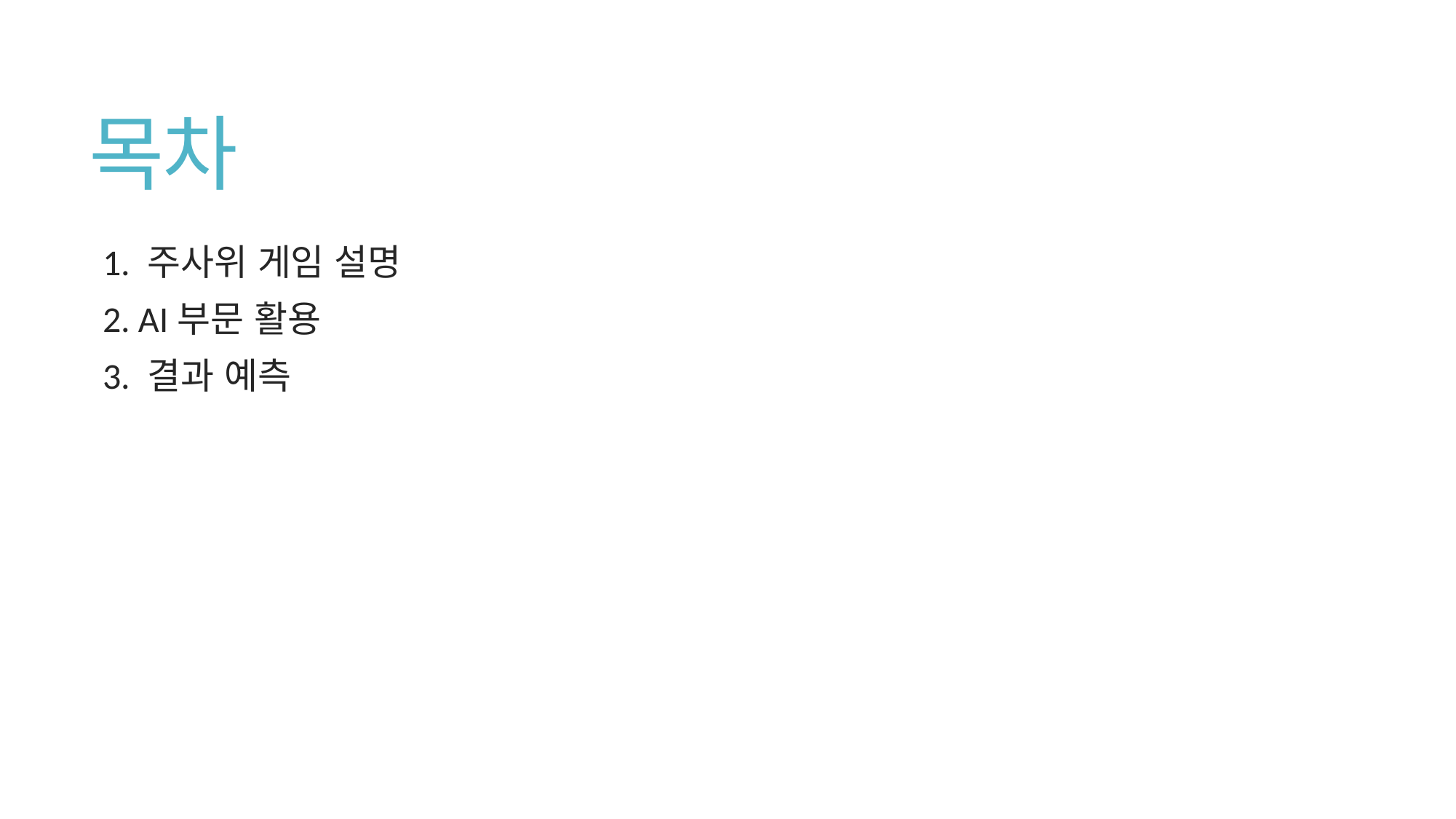

# 목차
1. 주사위 게임 설명
2. AI부문 활용
3. 결과 예측